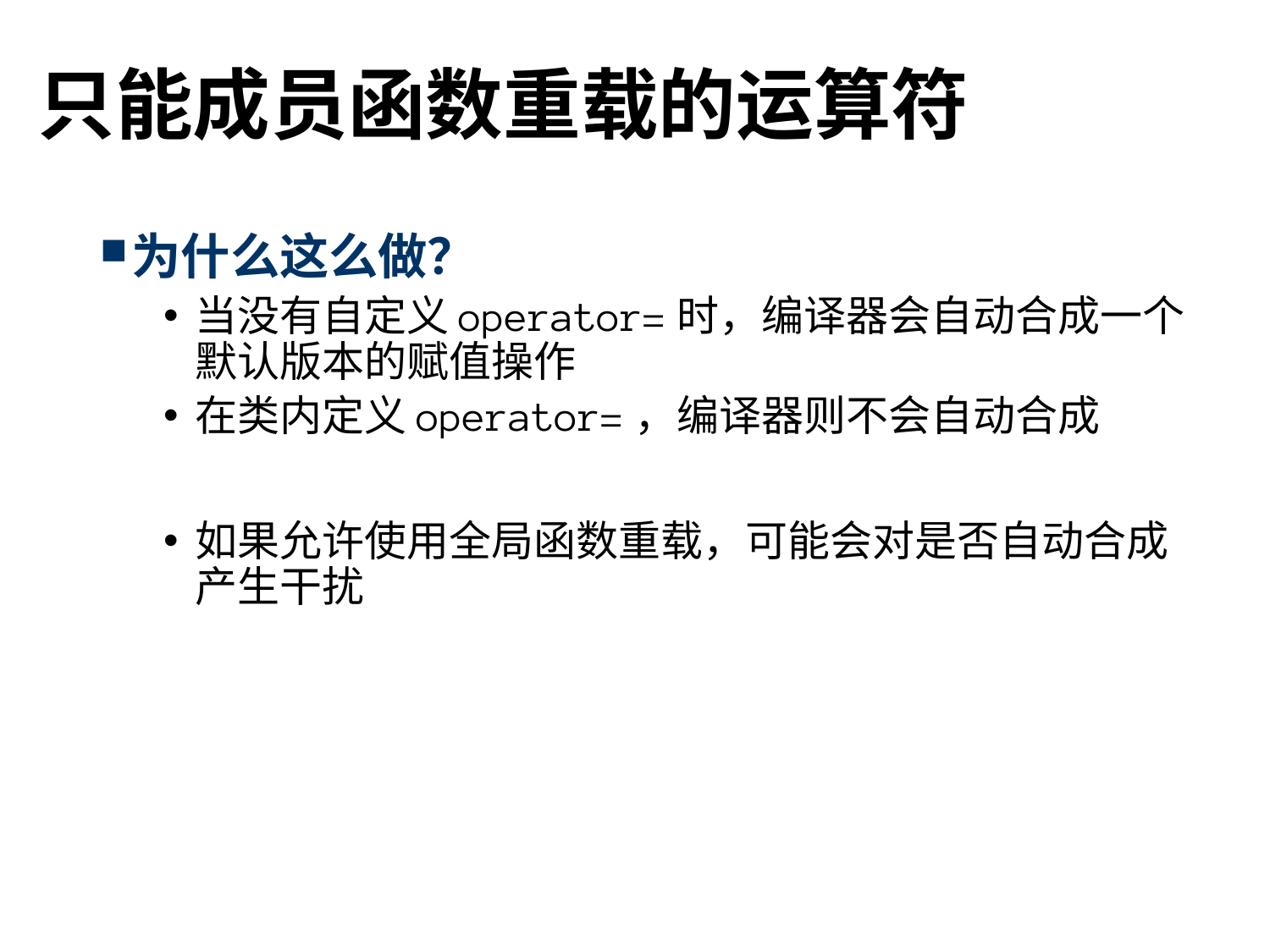

# 只能成员函数重载的运算符
为什么这么做？
当没有自定义operator=时，编译器会自动合成一个默认版本的赋值操作
在类内定义operator=，编译器则不会自动合成

如果允许使用全局函数重载，可能会对是否自动合成产生干扰

61